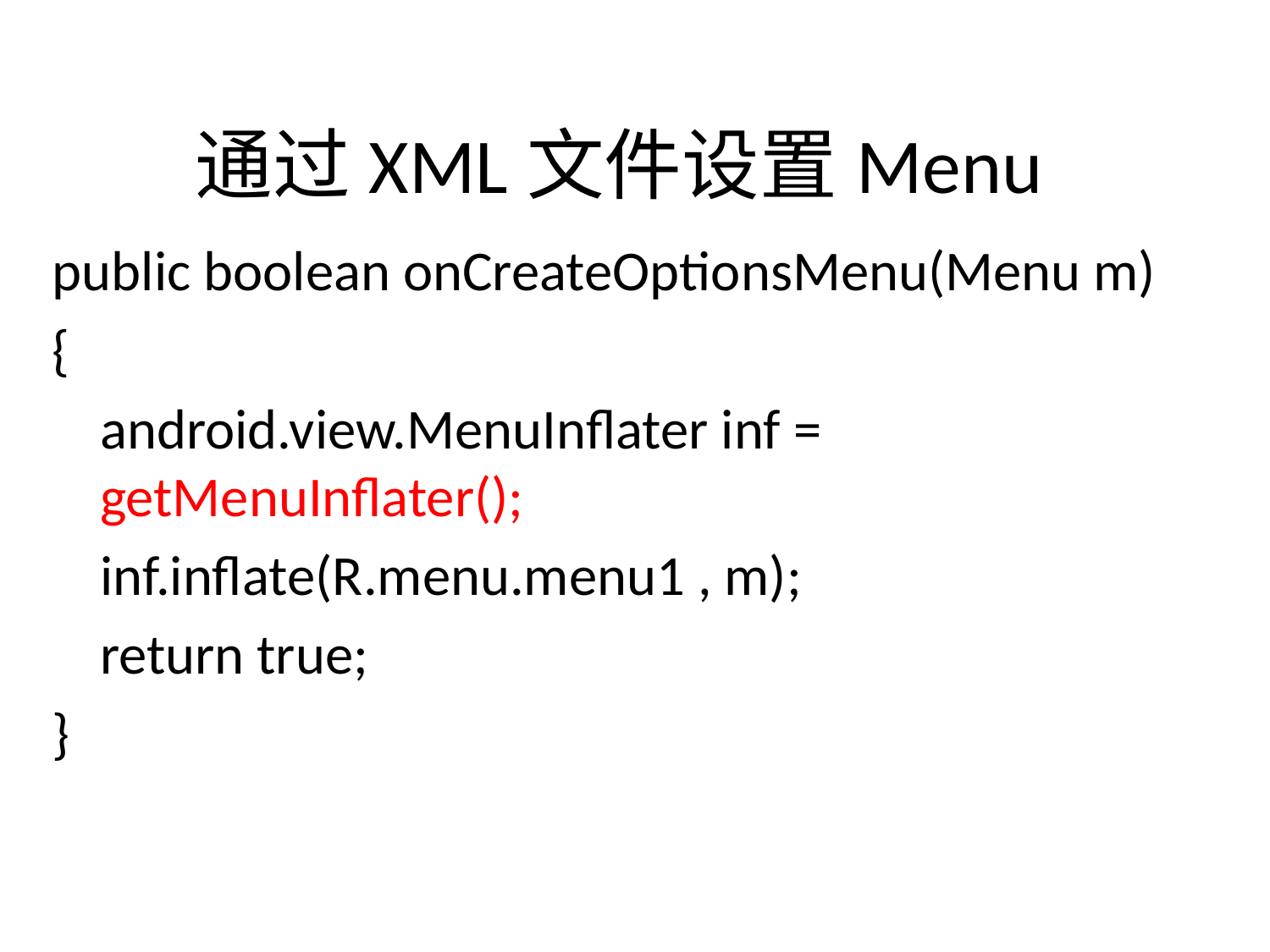

# 通过XML文件设置Menu
public boolean onCreateOptionsMenu(Menu m)
{
	android.view.MenuInflater inf = getMenuInflater();
	inf.inflate(R.menu.menu1 , m);
	return true;
}